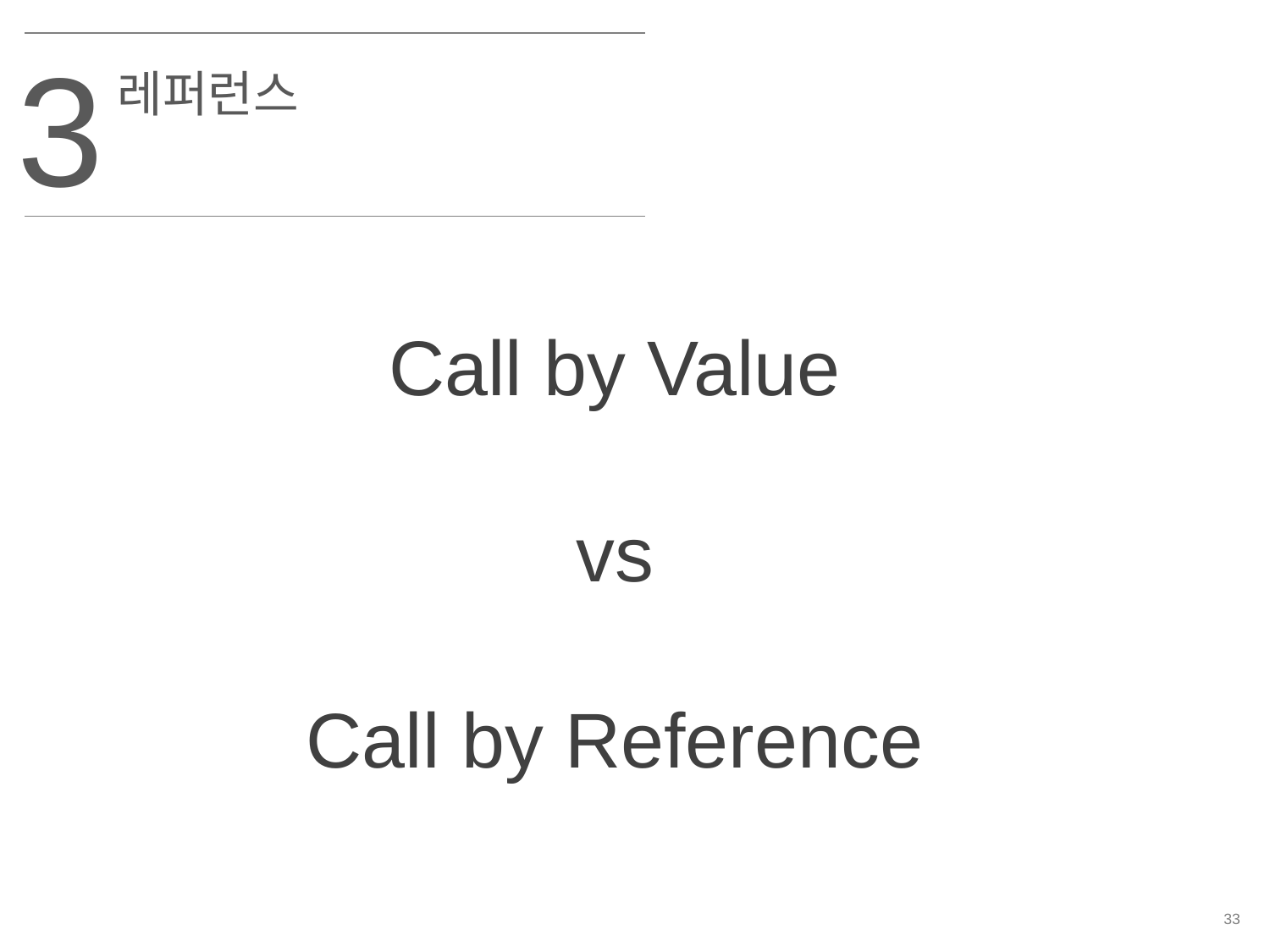

3
레퍼런스
Call by Value

vs

Call by Reference